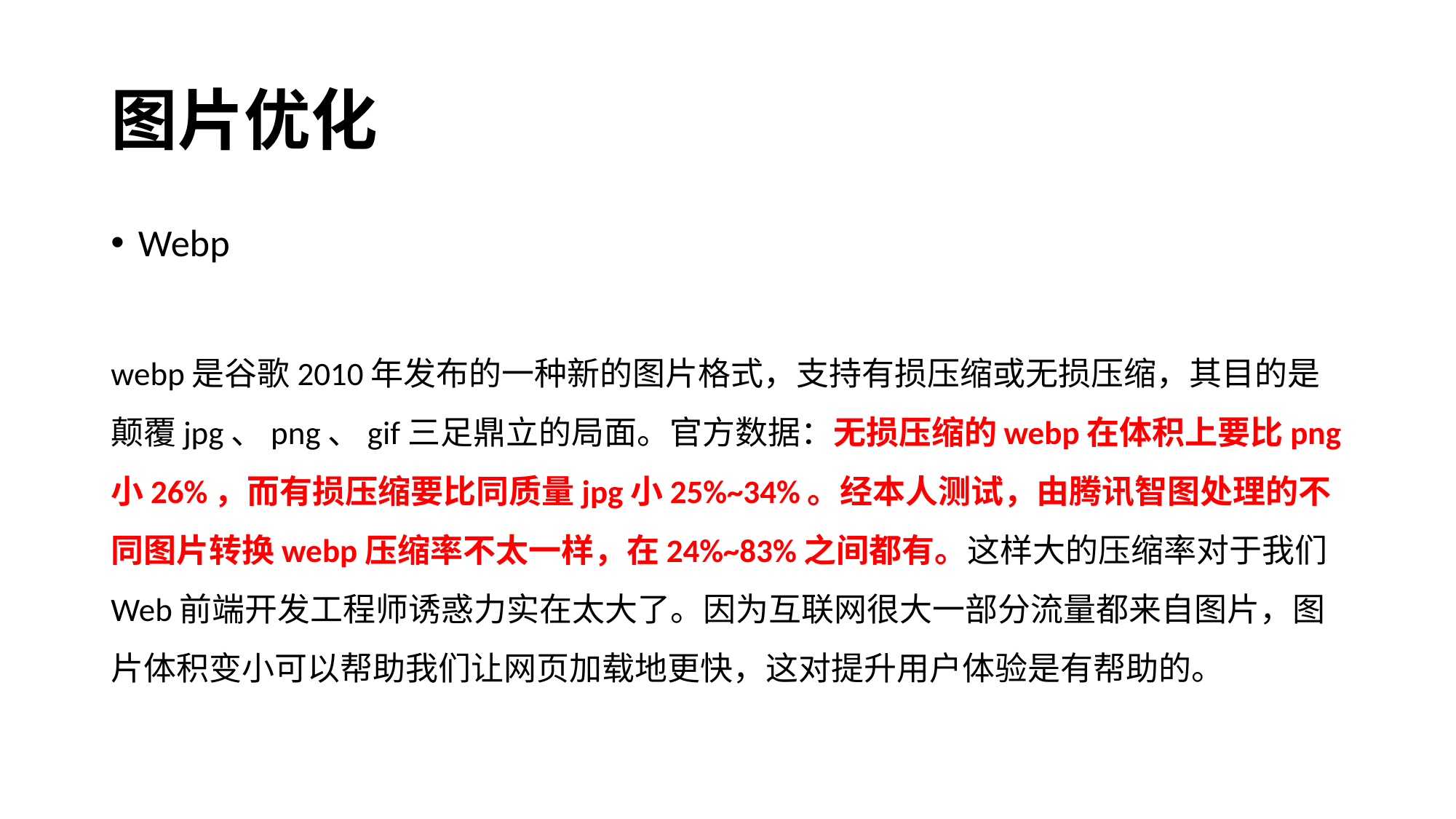

# 图片优化
Webp

webp是谷歌2010年发布的一种新的图片格式，支持有损压缩或无损压缩，其目的是颠覆jpg、png、gif三足鼎立的局面。官方数据：无损压缩的webp在体积上要比png小26%，而有损压缩要比同质量jpg小25%~34%。经本人测试，由腾讯智图处理的不同图片转换webp压缩率不太一样，在24%~83%之间都有。这样大的压缩率对于我们Web前端开发工程师诱惑力实在太大了。因为互联网很大一部分流量都来自图片，图片体积变小可以帮助我们让网页加载地更快，这对提升用户体验是有帮助的。